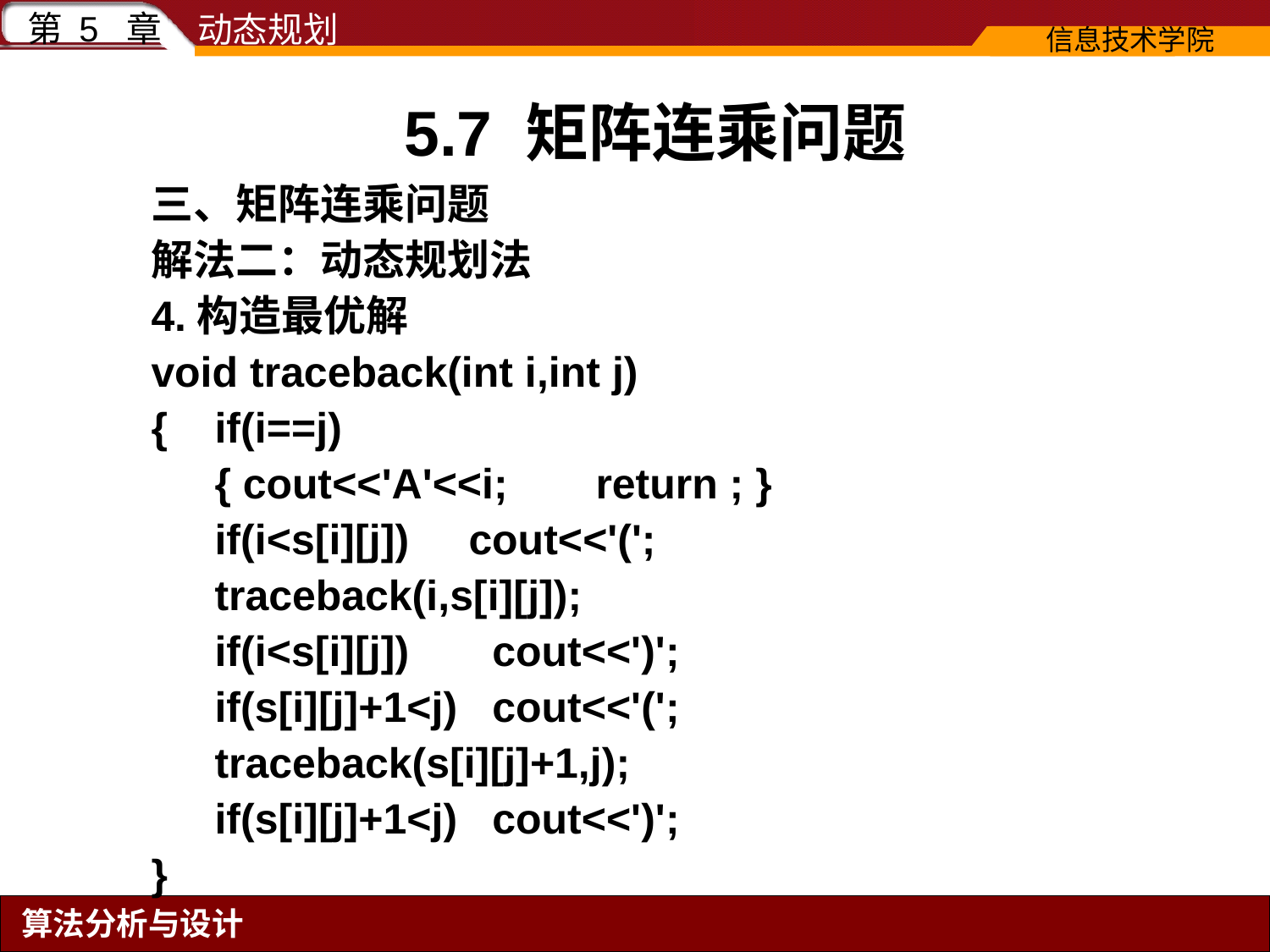

# 5.7 矩阵连乘问题
三、矩阵连乘问题
解法二：动态规划法
4.构造最优解
void traceback(int i,int j)
{	if(i==j)
	{ cout<<'A'<<i;	return ; }
	if(i<s[i][j])  	cout<<'(';
	traceback(i,s[i][j]);
	if(i<s[i][j])	  cout<<')';
	if(s[i][j]+1<j)	  cout<<'(';
	traceback(s[i][j]+1,j);
	if(s[i][j]+1<j)	  cout<<')';
}